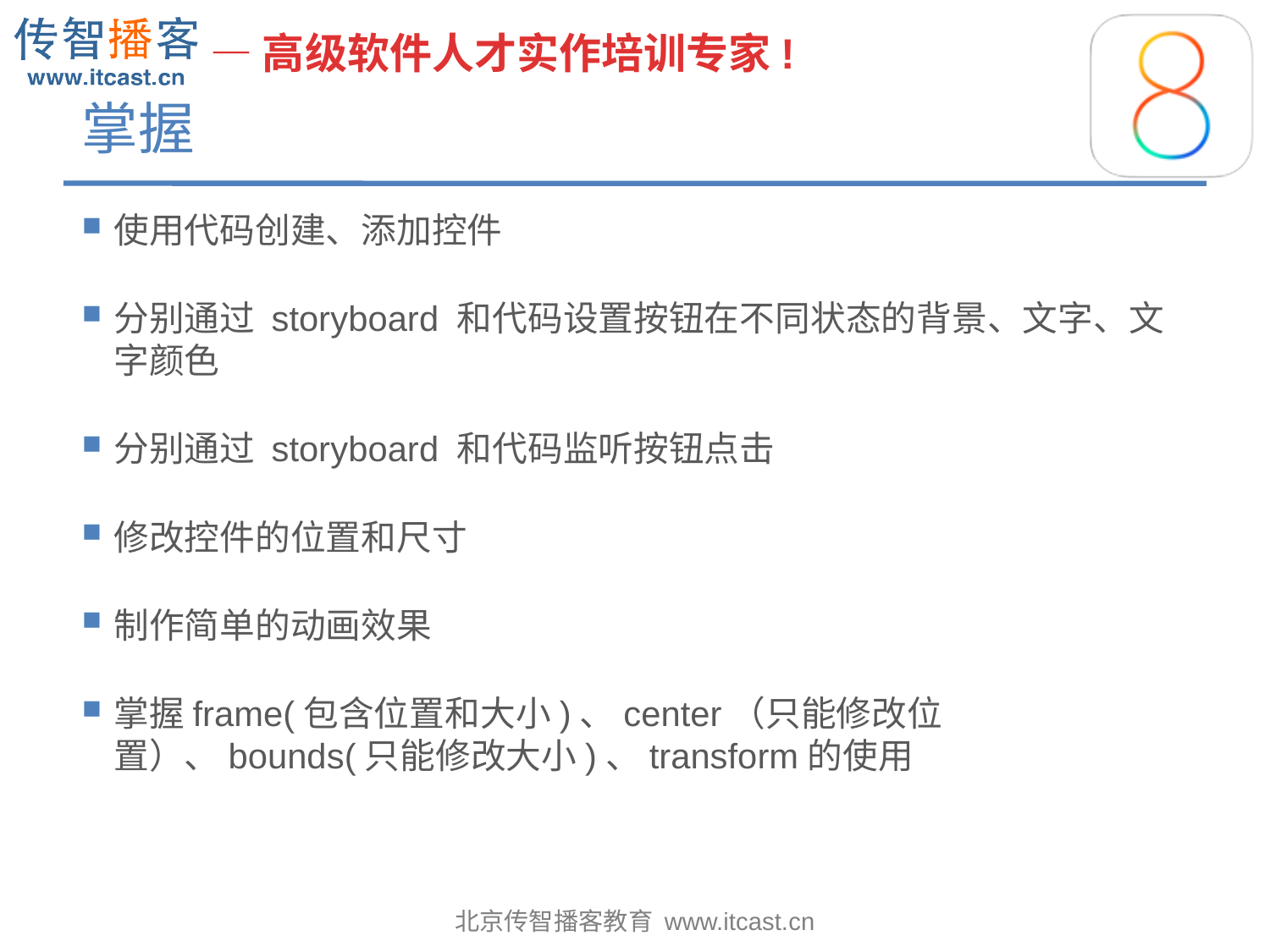

# 掌握
使用代码创建、添加控件
分别通过 storyboard 和代码设置按钮在不同状态的背景、文字、文字颜色
分别通过 storyboard 和代码监听按钮点击
修改控件的位置和尺寸
制作简单的动画效果
掌握frame(包含位置和大小)、center（只能修改位置）、bounds(只能修改大小)、transform的使用